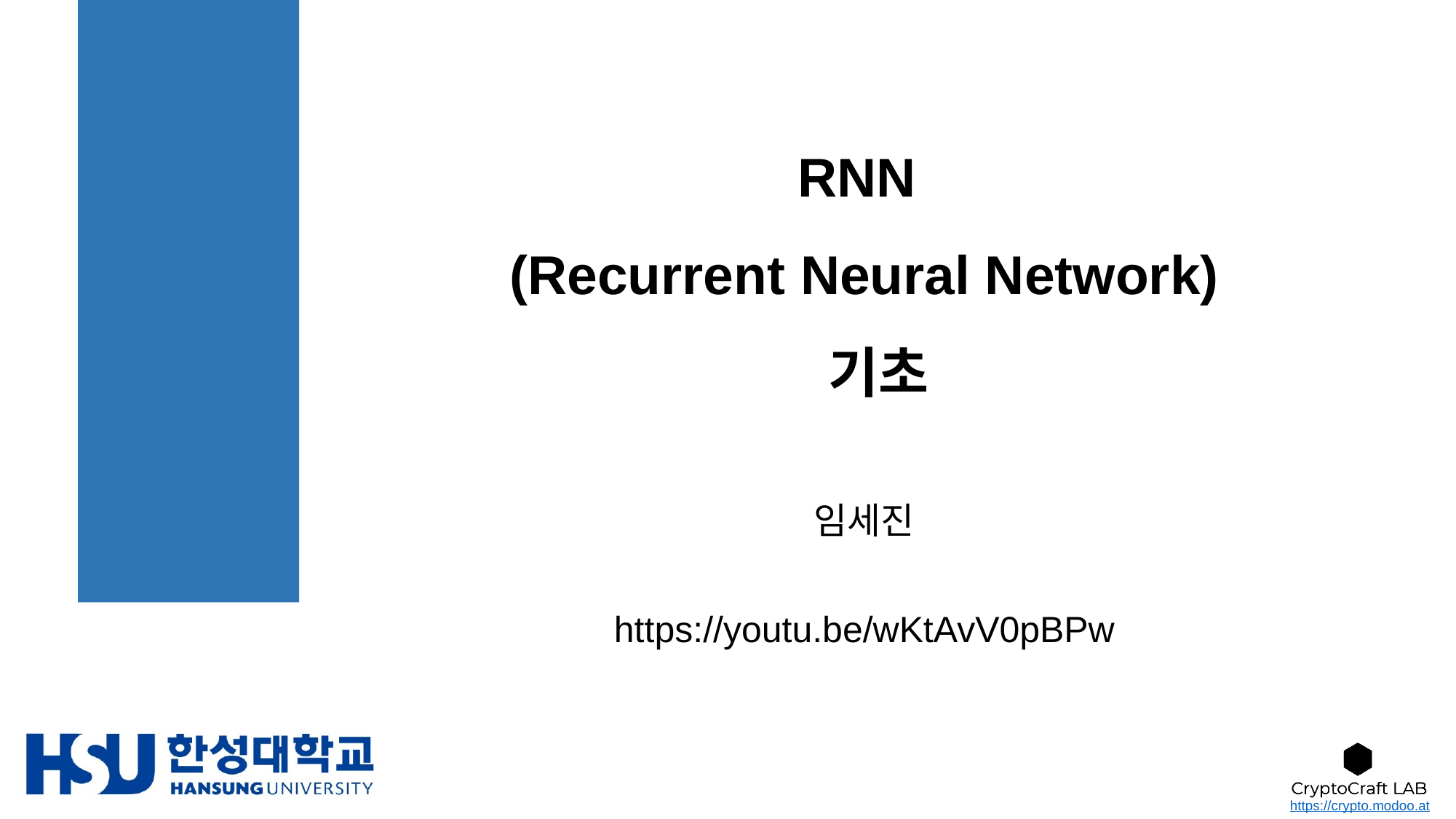

# RNN (Recurrent Neural Network) 기초
임세진

https://youtu.be/wKtAvV0pBPw